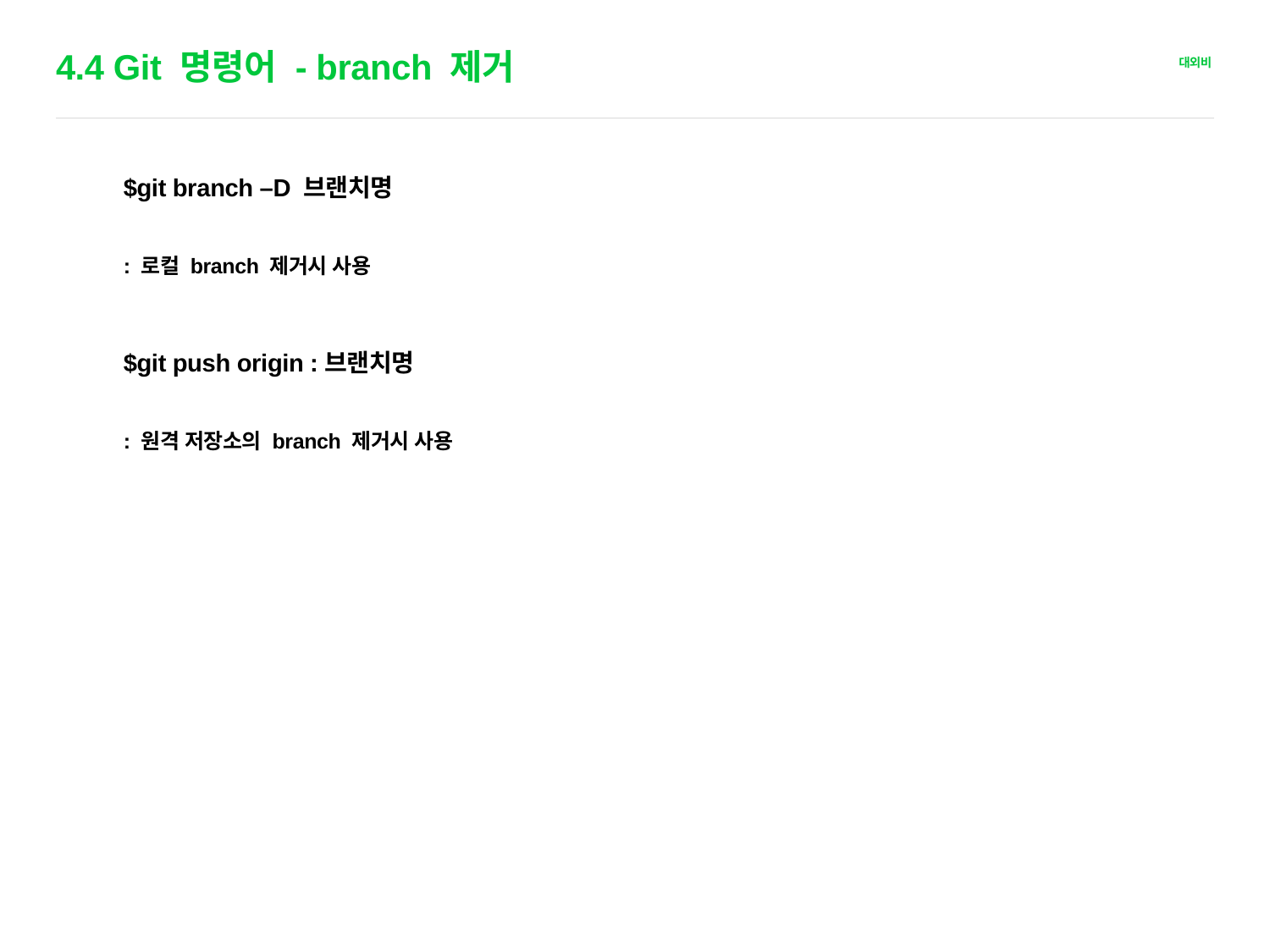

# 4.4 Git 명령어 - branch 제거
$git branch –D 브랜치명

: 로컬 branch 제거시 사용

$git push origin :브랜치명

: 원격 저장소의 branch 제거시 사용